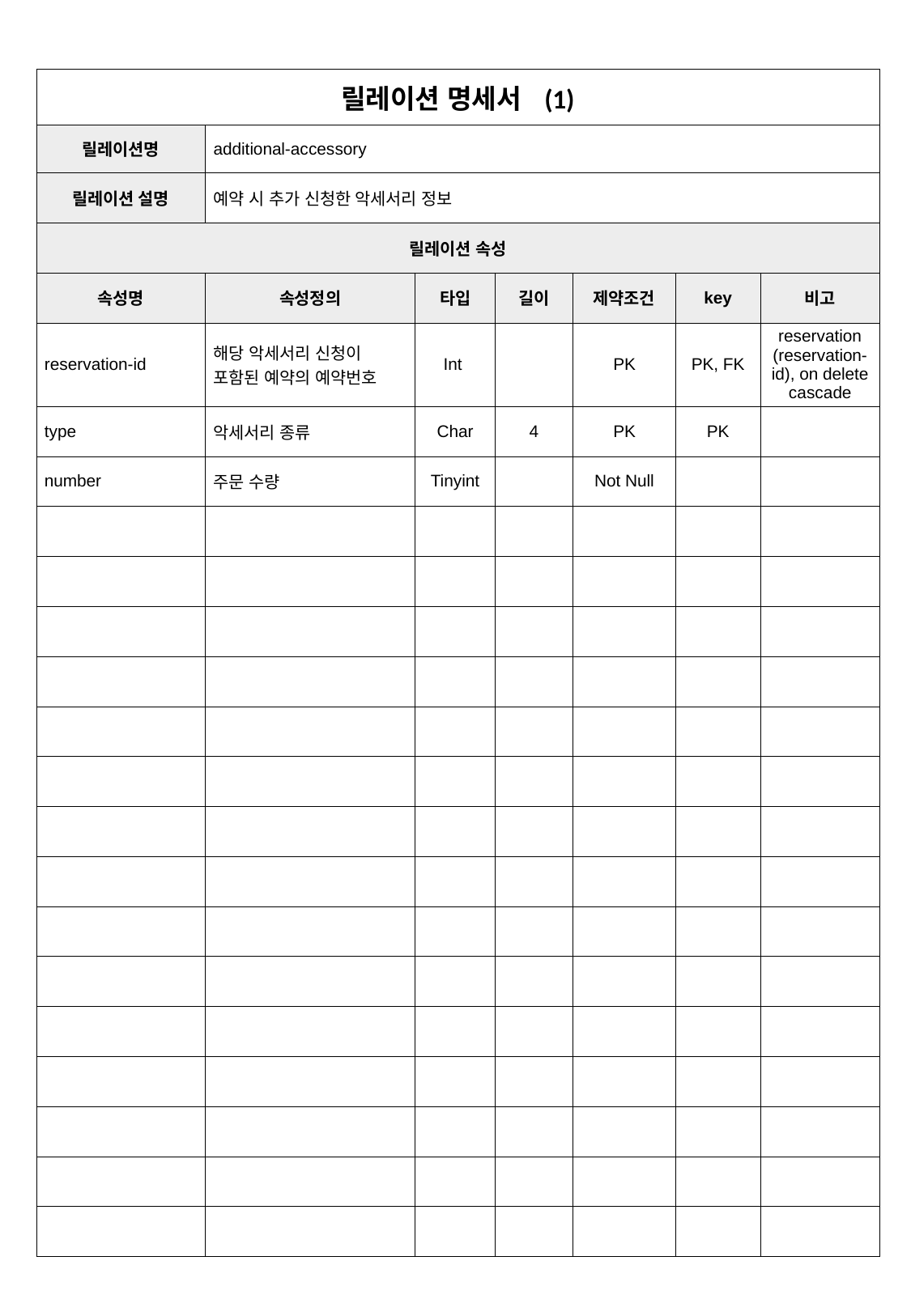

| 릴레이션 명세서 (1) |  |  |  |  |  |  |
| --- | --- | --- | --- | --- | --- | --- |
| 릴레이션명 | additional-accessory |  |  |  |  |  |
| 릴레이션 설명 | 예약 시 추가 신청한 악세서리 정보 |  |  |  |  |  |
| 릴레이션 속성 |  |  |  |  |  |  |
| 속성명 | 속성정의 | 타입 | 길이 | 제약조건 | key | 비고 |
| reservation-id | 해당 악세서리 신청이 포함된 예약의 예약번호 | Int |  | PK | PK, FK | reservation (reservation-id), on delete cascade |
| type | 악세서리 종류 | Char | 4 | PK | PK |  |
| number | 주문 수량 | Tinyint |  | Not Null |  |  |
|  |  |  |  |  |  |  |
|  |  |  |  |  |  |  |
|  |  |  |  |  |  |  |
|  |  |  |  |  |  |  |
|  |  |  |  |  |  |  |
|  |  |  |  |  |  |  |
|  |  |  |  |  |  |  |
|  |  |  |  |  |  |  |
|  |  |  |  |  |  |  |
|  |  |  |  |  |  |  |
|  |  |  |  |  |  |  |
|  |  |  |  |  |  |  |
|  |  |  |  |  |  |  |
|  |  |  |  |  |  |  |
|  |  |  |  |  |  |  |